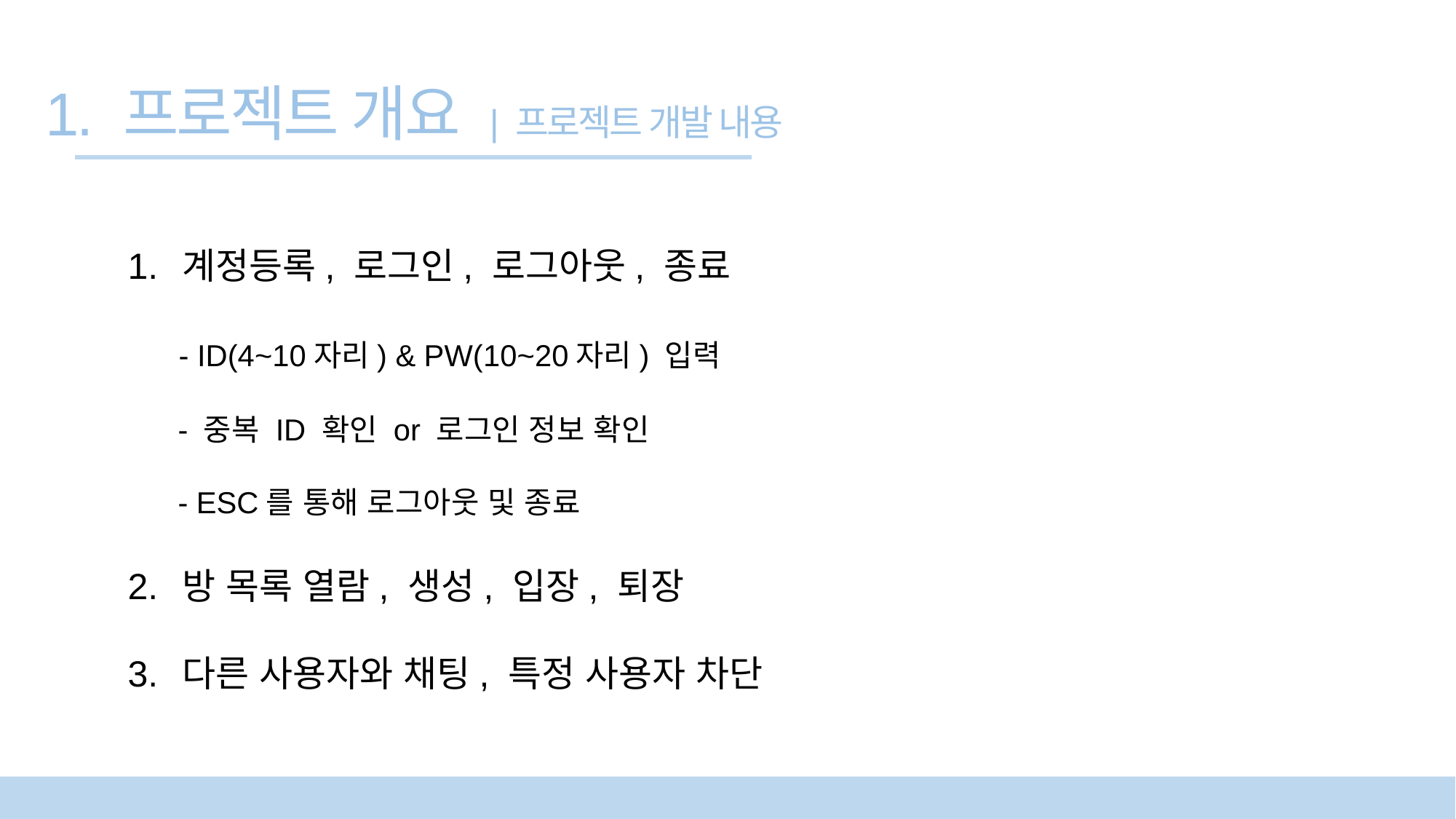

1. 프로젝트 개요 | 프로젝트 개발 내용
계정등록, 로그인, 로그아웃, 종료
     - ID(4~10자리) & PW(10~20자리) 입력
      - 중복 ID 확인 or 로그인 정보 확인
      - ESC를 통해 로그아웃 및 종료
방 목록 열람, 생성, 입장, 퇴장
다른 사용자와 채팅, 특정 사용자 차단